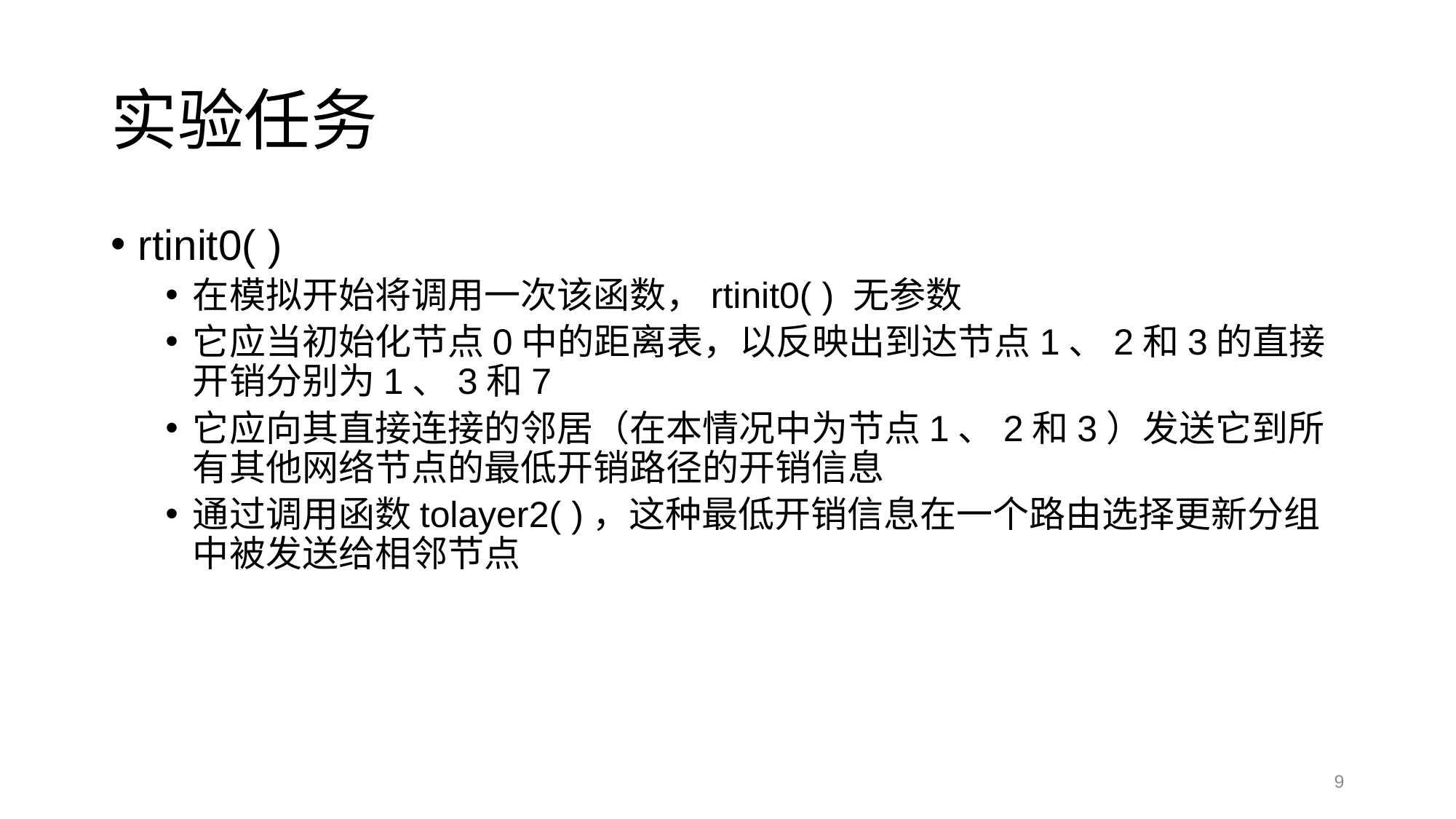

# 实验任务
rtinit0( )
在模拟开始将调用一次该函数，rtinit0( ) 无参数
它应当初始化节点0中的距离表，以反映出到达节点1、2和3的直接开销分别为1、3和7
它应向其直接连接的邻居（在本情况中为节点1、2和3）发送它到所有其他网络节点的最低开销路径的开销信息
通过调用函数tolayer2( )，这种最低开销信息在一个路由选择更新分组中被发送给相邻节点
9